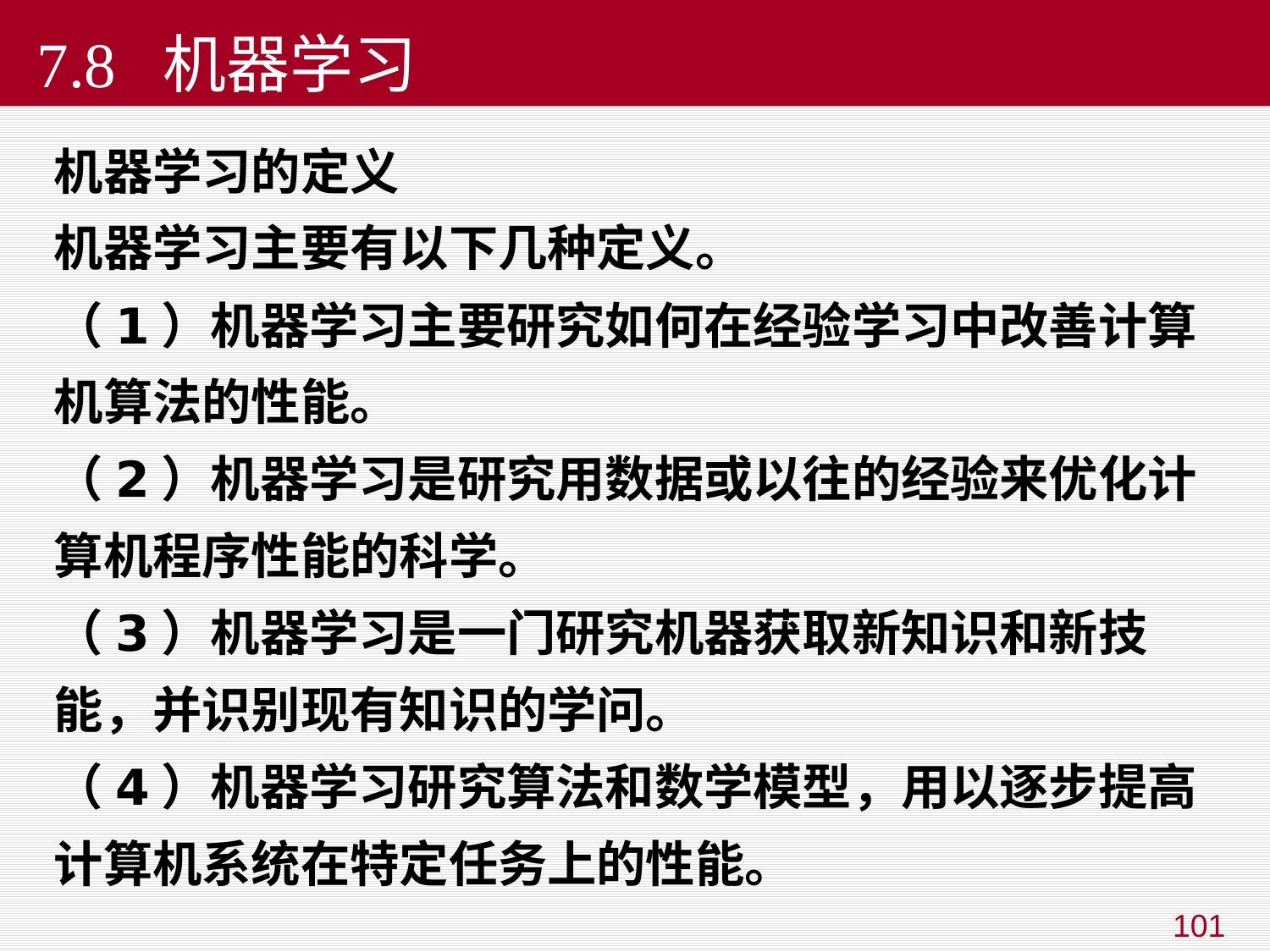

7.8  机器学习
机器学习的定义
机器学习主要有以下几种定义。
（1）机器学习主要研究如何在经验学习中改善计算机算法的性能。
（2）机器学习是研究用数据或以往的经验来优化计算机程序性能的科学。
（3）机器学习是一门研究机器获取新知识和新技能，并识别现有知识的学问。
（4）机器学习研究算法和数学模型，用以逐步提高计算机系统在特定任务上的性能。

101